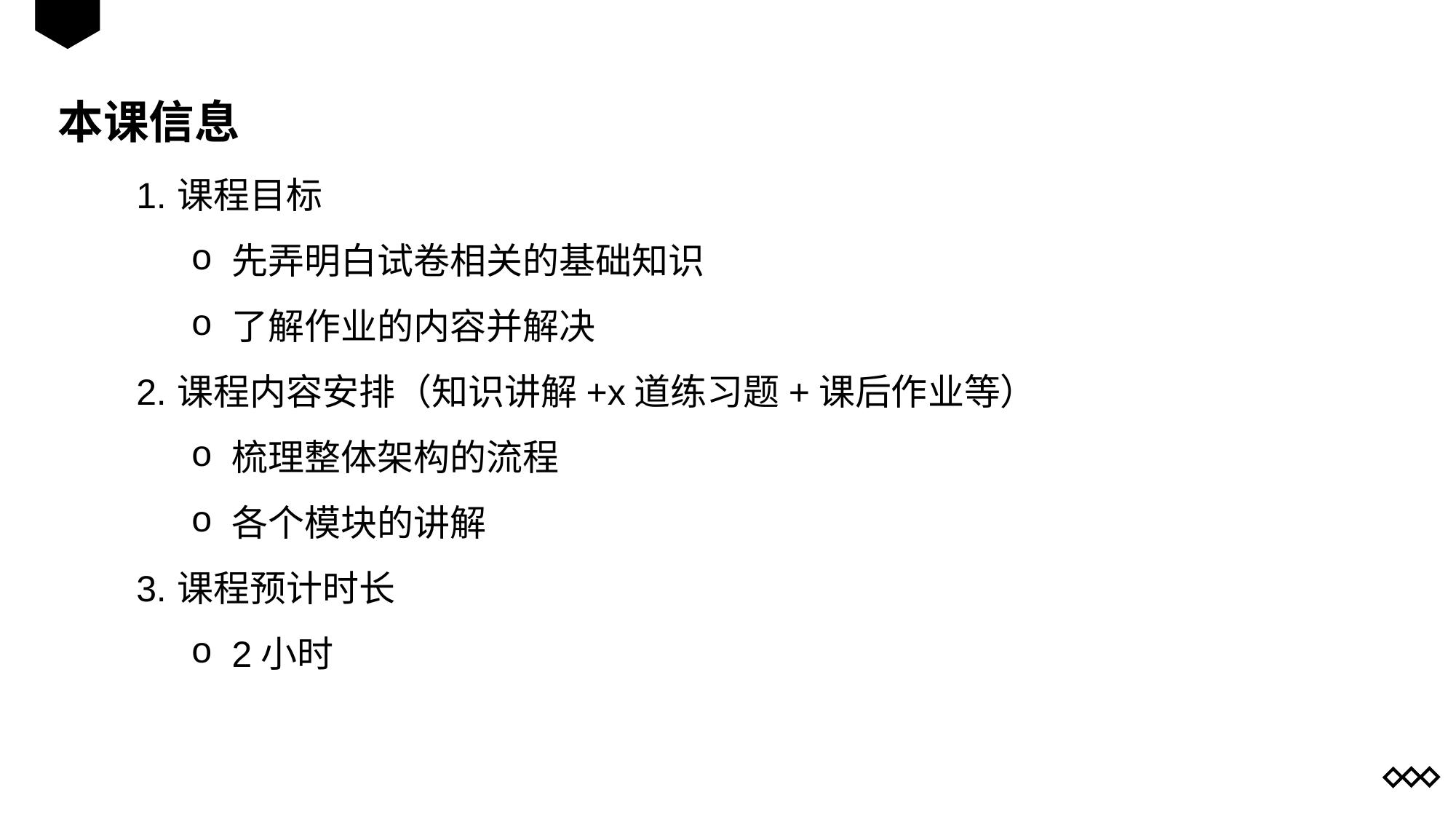

本课信息
课程目标
先弄明白试卷相关的基础知识
了解作业的内容并解决
课程内容安排（知识讲解+x道练习题+课后作业等）
梳理整体架构的流程
各个模块的讲解
课程预计时长
2小时